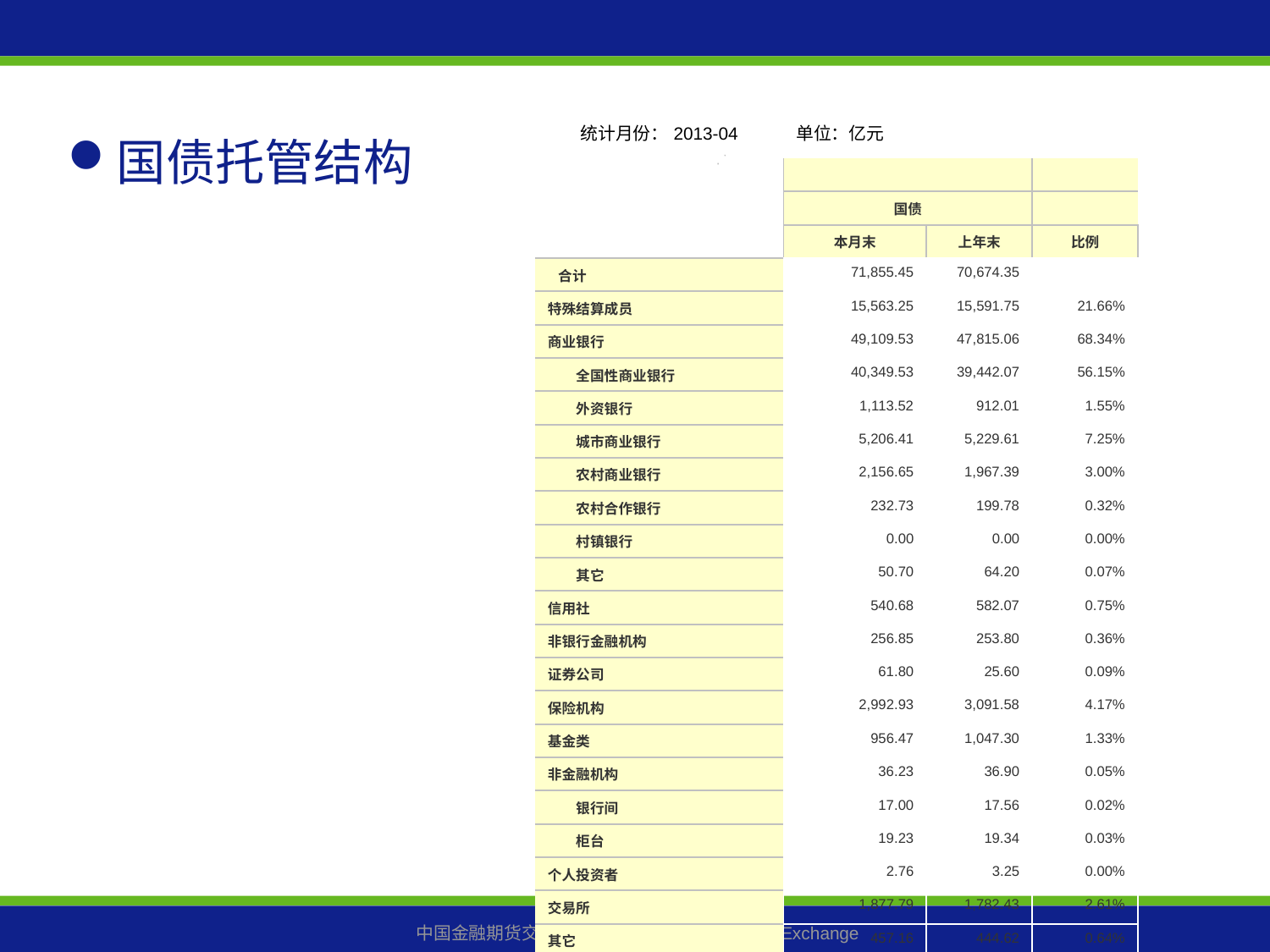

国债托管结构
| 统计月份：2013-04 | 单位：亿元 |  |  |
| --- | --- | --- | --- |
|  |  |  |  |
|  | 国债 |  |  |
|  | 本月末 | 上年末 | 比例 |
| 合计 | 71,855.45 | 70,674.35 |  |
| 特殊结算成员 | 15,563.25 | 15,591.75 | 21.66% |
| 商业银行 | 49,109.53 | 47,815.06 | 68.34% |
| 全国性商业银行 | 40,349.53 | 39,442.07 | 56.15% |
| 外资银行 | 1,113.52 | 912.01 | 1.55% |
| 城市商业银行 | 5,206.41 | 5,229.61 | 7.25% |
| 农村商业银行 | 2,156.65 | 1,967.39 | 3.00% |
| 农村合作银行 | 232.73 | 199.78 | 0.32% |
| 村镇银行 | 0.00 | 0.00 | 0.00% |
| 其它 | 50.70 | 64.20 | 0.07% |
| 信用社 | 540.68 | 582.07 | 0.75% |
| 非银行金融机构 | 256.85 | 253.80 | 0.36% |
| 证券公司 | 61.80 | 25.60 | 0.09% |
| 保险机构 | 2,992.93 | 3,091.58 | 4.17% |
| 基金类 | 956.47 | 1,047.30 | 1.33% |
| 非金融机构 | 36.23 | 36.90 | 0.05% |
| 银行间 | 17.00 | 17.56 | 0.02% |
| 柜台 | 19.23 | 19.34 | 0.03% |
| 个人投资者 | 2.76 | 3.25 | 0.00% |
| 交易所 | 1,877.79 | 1,782.43 | 2.61% |
| 其它 | 457.16 | 444.62 | 0.64% |